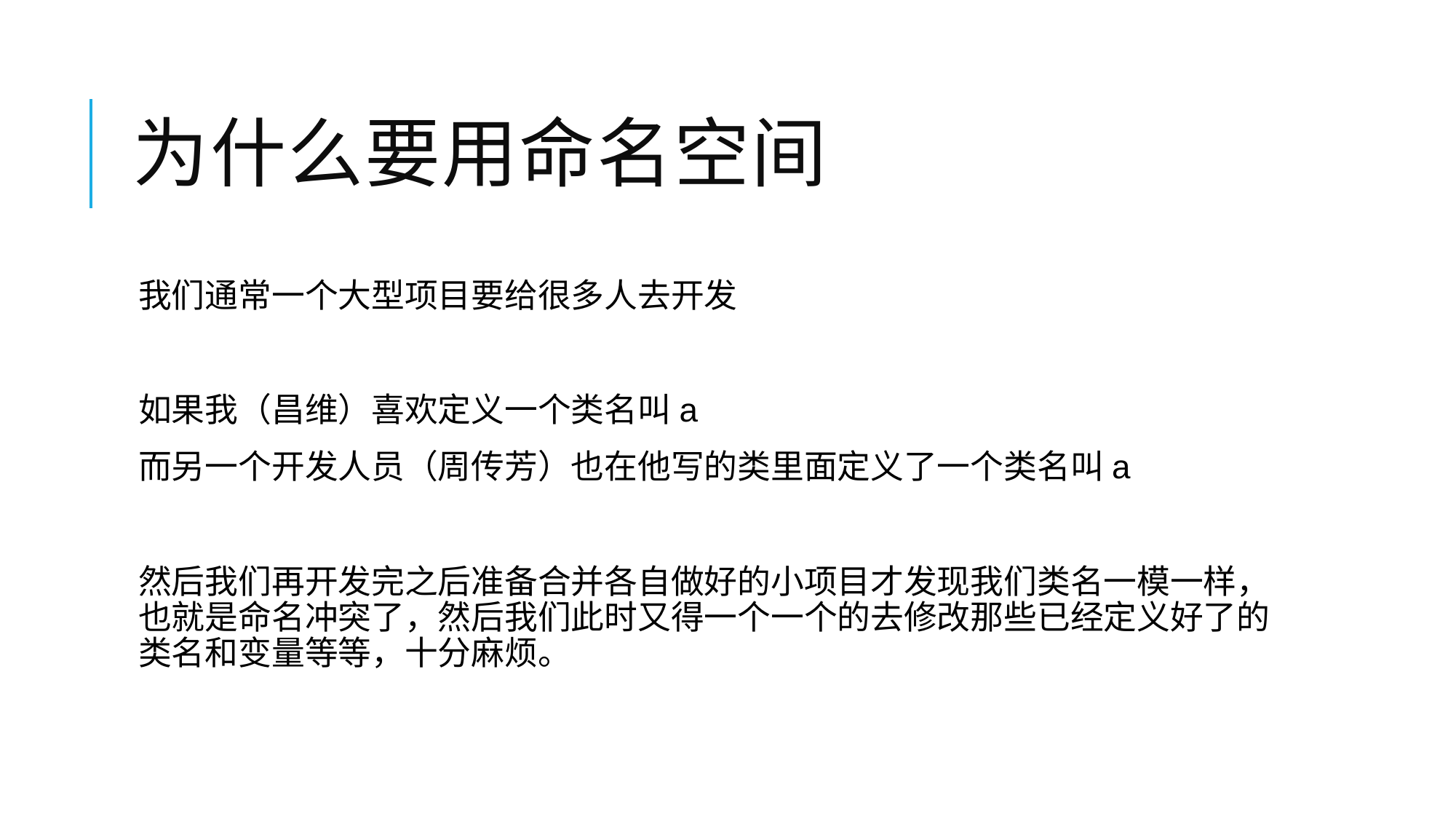

# 为什么要用命名空间
我们通常一个大型项目要给很多人去开发

如果我（昌维）喜欢定义一个类名叫a
而另一个开发人员（周传芳）也在他写的类里面定义了一个类名叫a

然后我们再开发完之后准备合并各自做好的小项目才发现我们类名一模一样，也就是命名冲突了，然后我们此时又得一个一个的去修改那些已经定义好了的类名和变量等等，十分麻烦。